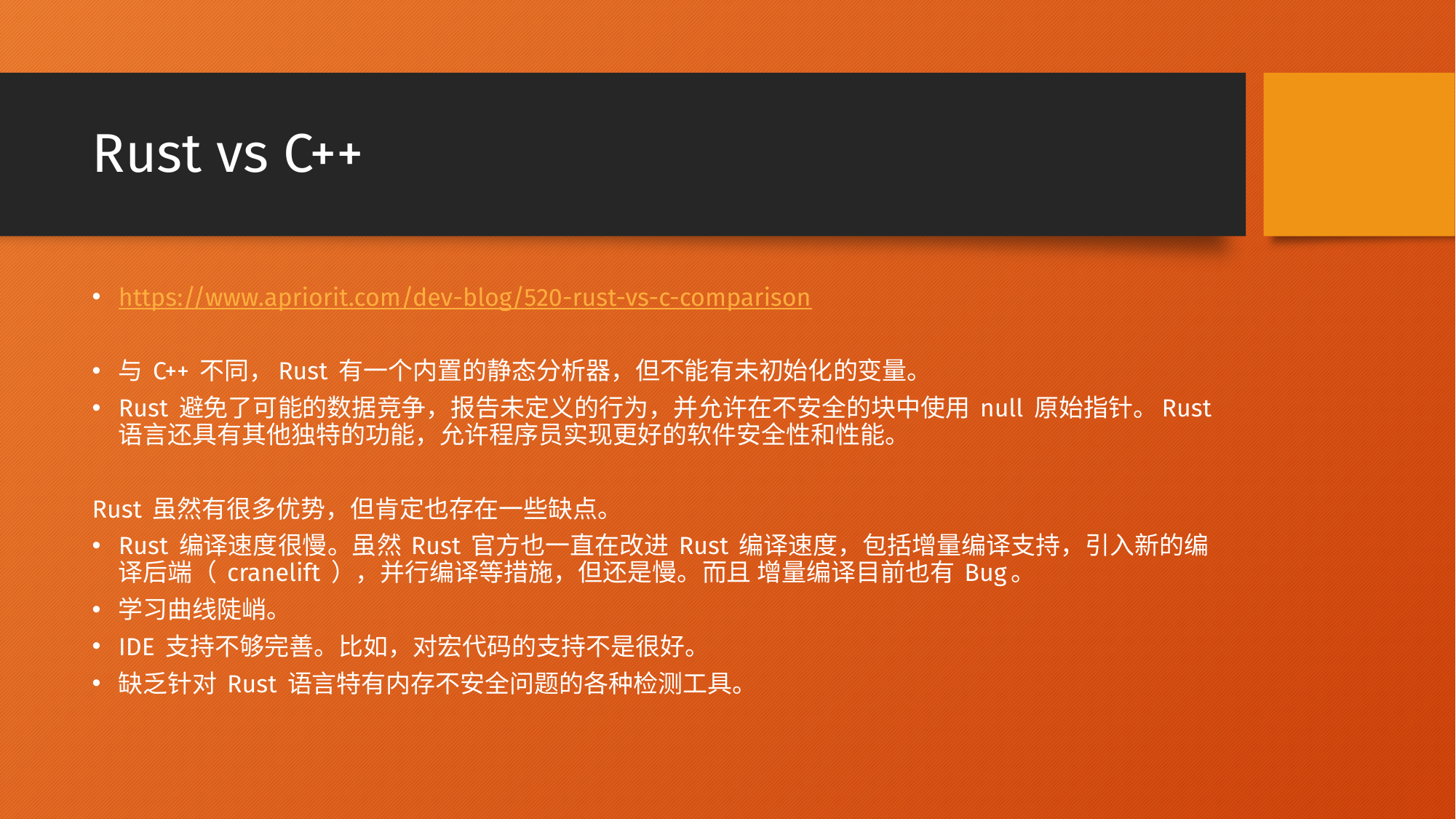

# Rust vs C++
https://www.apriorit.com/dev-blog/520-rust-vs-c-comparison

与 C++ 不同，Rust 有一个内置的静态分析器，但不能有未初始化的变量。
Rust 避免了可能的数据竞争，报告未定义的行为，并允许在不安全的块中使用 null 原始指针。Rust 语言还具有其他独特的功能，允许程序员实现更好的软件安全性和性能。

Rust 虽然有很多优势，但肯定也存在一些缺点。
Rust 编译速度很慢。虽然 Rust 官方也一直在改进 Rust 编译速度，包括增量编译支持，引入新的编译后端（ cranelift ），并行编译等措施，但还是慢。而且 增量编译目前也有 Bug。
学习曲线陡峭。
IDE 支持不够完善。比如，对宏代码的支持不是很好。
缺乏针对 Rust 语言特有内存不安全问题的各种检测工具。